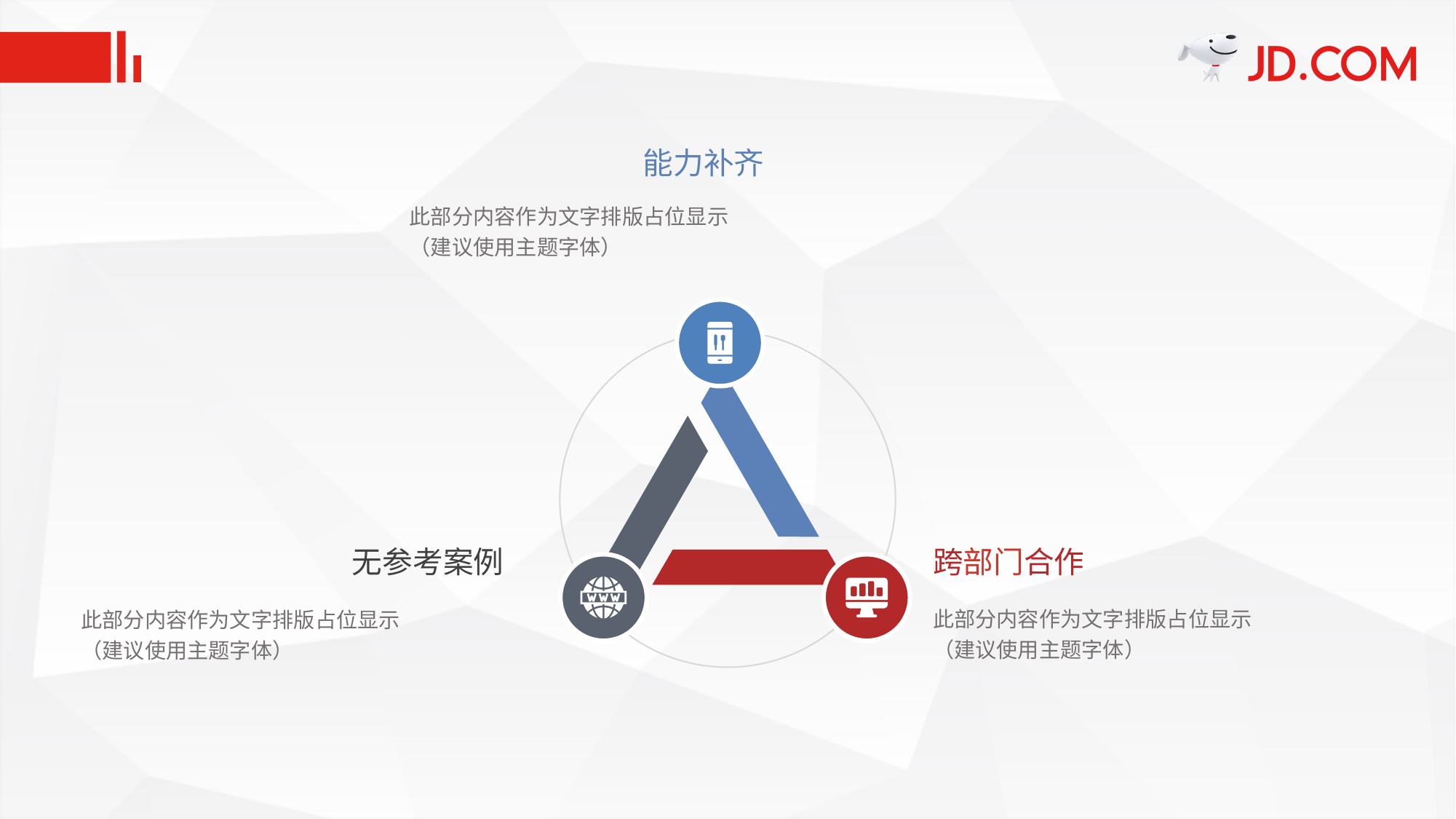

#
能力补齐
此部分内容作为文字排版占位显示
（建议使用主题字体）

无参考案例
此部分内容作为文字排版占位显示
（建议使用主题字体）

跨部门合作
此部分内容作为文字排版占位显示
（建议使用主题字体）